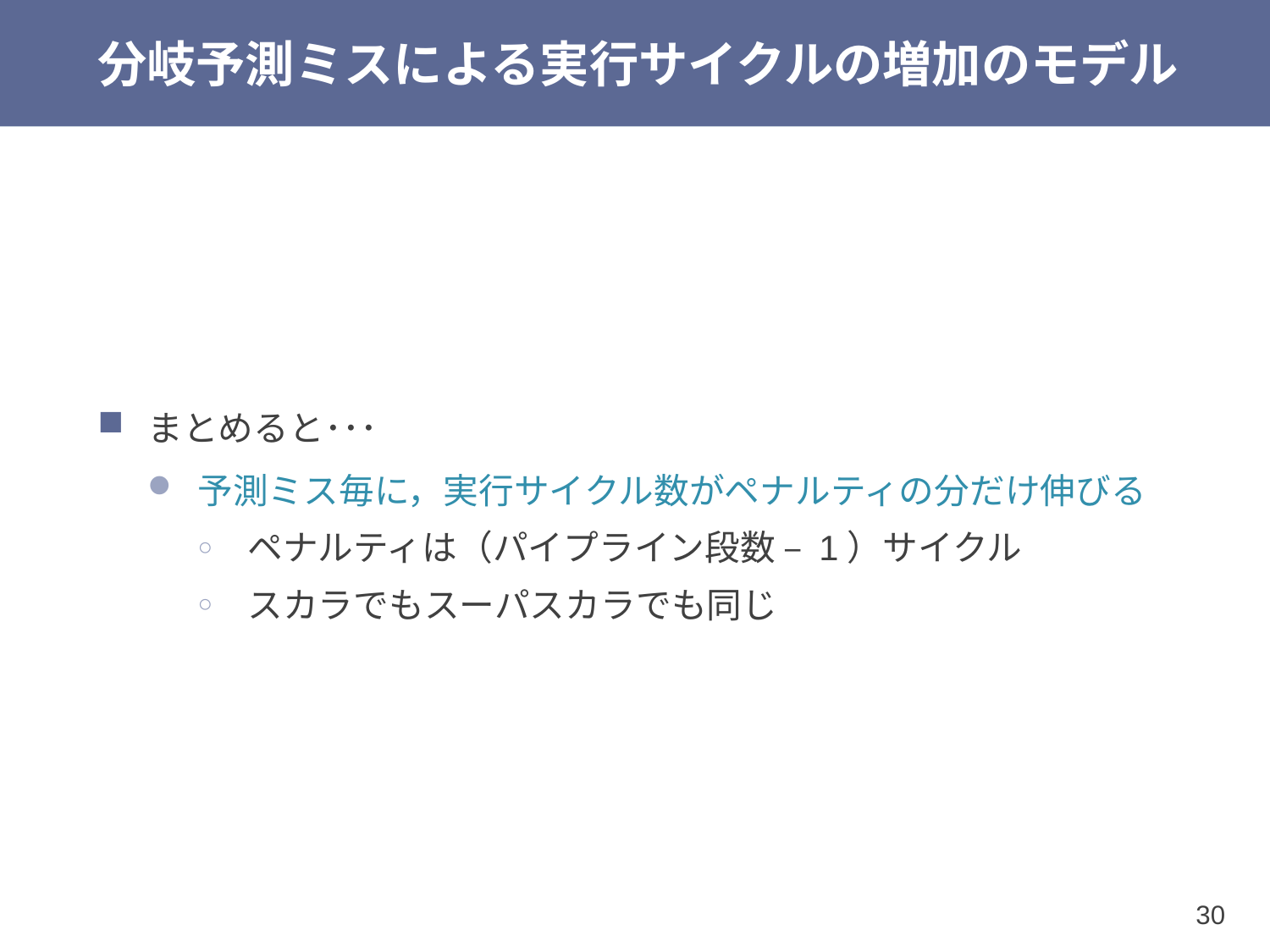

# 分岐予測ミスによる実行サイクルの増加のモデル
まとめると･･･
予測ミス毎に，実行サイクル数がペナルティの分だけ伸びる
ペナルティは（パイプライン段数 – 1）サイクル
スカラでもスーパスカラでも同じ